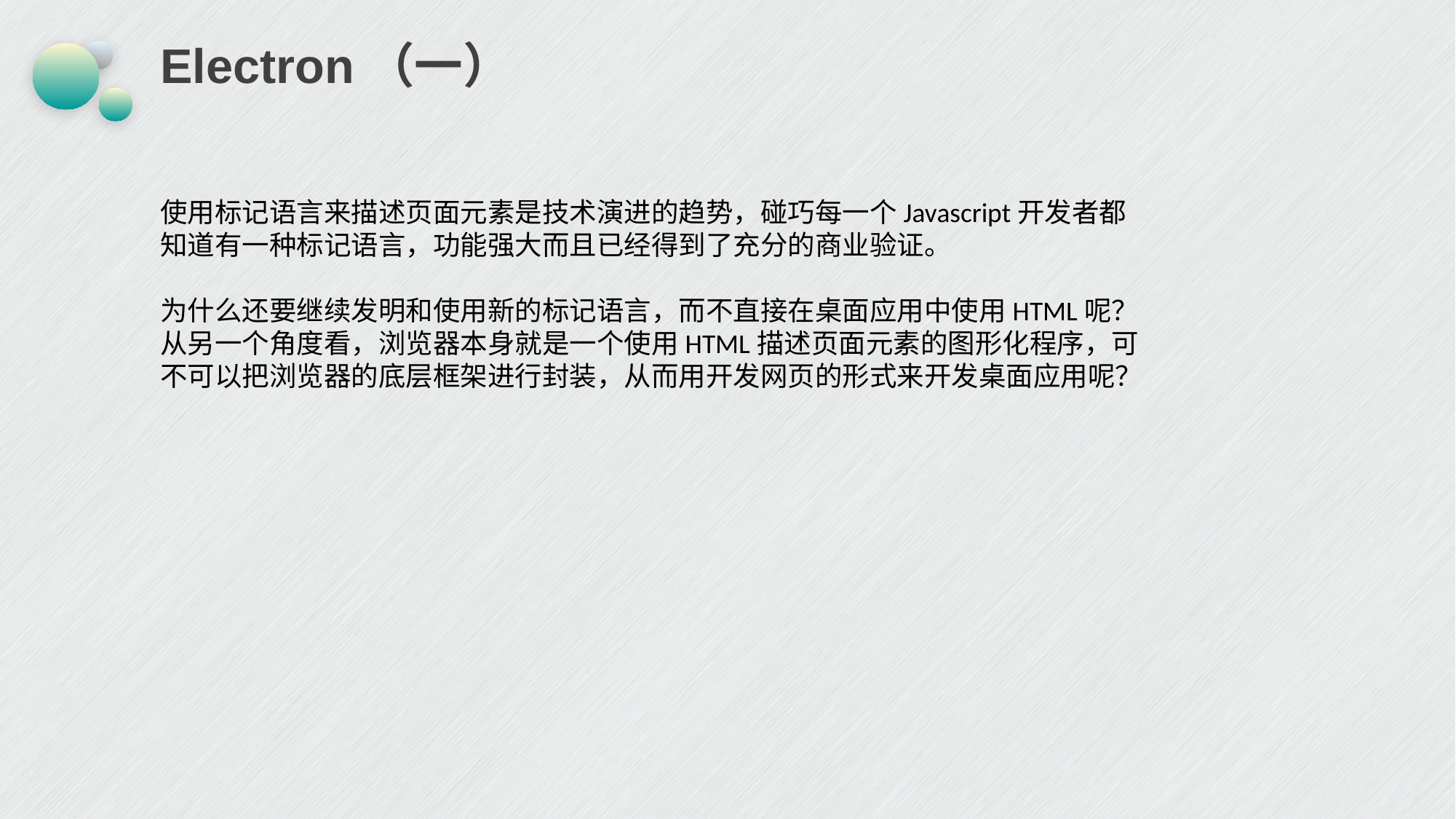

# Electron（一）

使用标记语言来描述页面元素是技术演进的趋势，碰巧每一个Javascript开发者都知道有一种标记语言，功能强大而且已经得到了充分的商业验证。

为什么还要继续发明和使用新的标记语言，而不直接在桌面应用中使用HTML呢？
从另一个角度看，浏览器本身就是一个使用HTML描述页面元素的图形化程序，可不可以把浏览器的底层框架进行封装，从而用开发网页的形式来开发桌面应用呢？